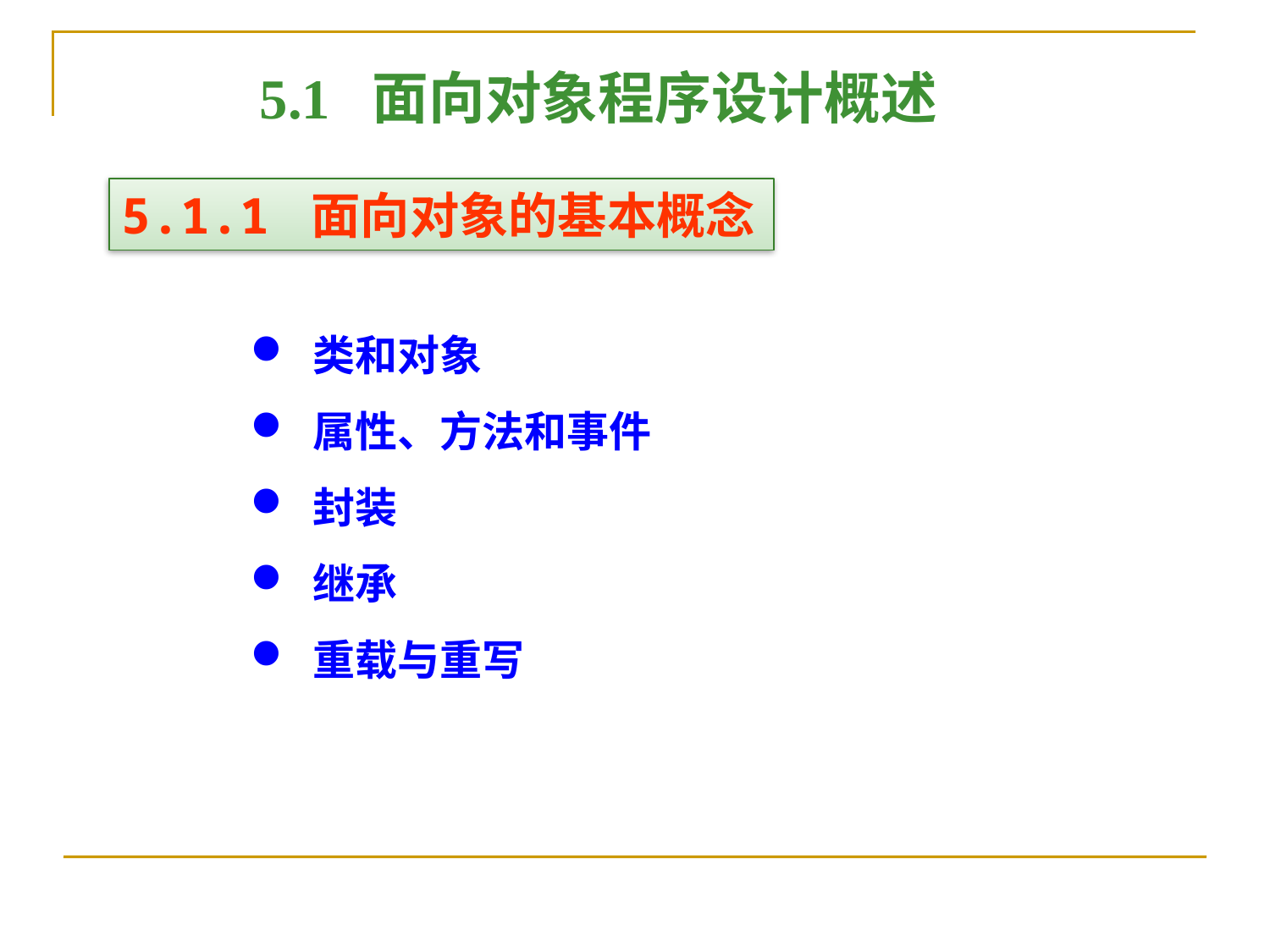

5.1  面向对象程序设计概述
5.1.1 面向对象的基本概念
 类和对象
 属性、方法和事件
 封装
 继承
 重载与重写